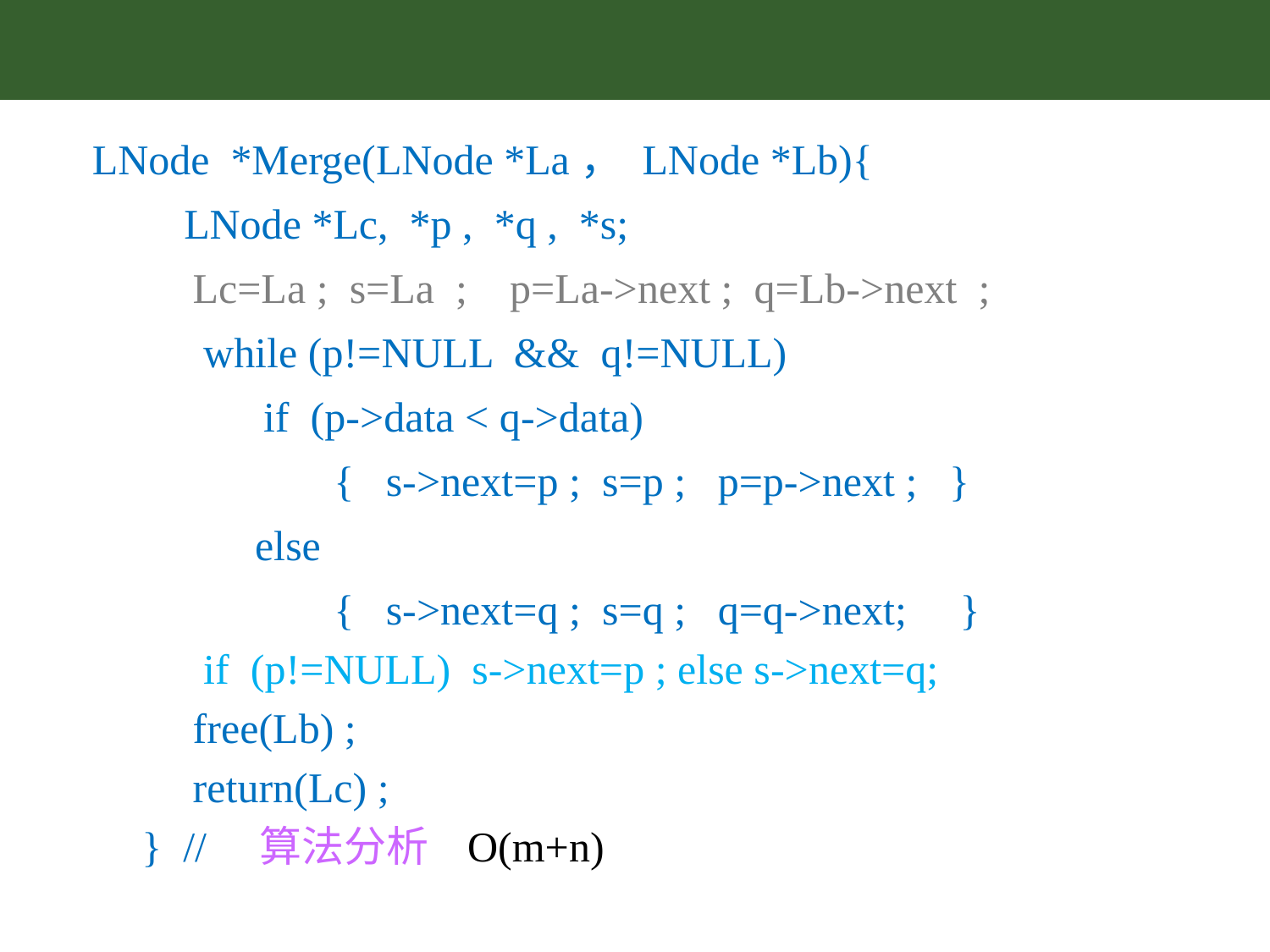

LNode  *Merge(LNode *La， LNode *Lb){
    LNode *Lc,  *p ,  *q ,  *s;
Lc=La ;  s=La  ;    p=La->next ;  q=Lb->next  ;
 while (p!=NULL  &&  q!=NULL)
  if  (p->data < q->data)
    {   s->next=p ;  s=p ;   p=p->next ;   }
else
    {   s->next=q ;  s=q ;   q=q->next;     }
 if  (p!=NULL)  s->next=p ; else s->next=q;
free(Lb) ;
return(Lc) ;
}  //    算法分析   O(m+n)